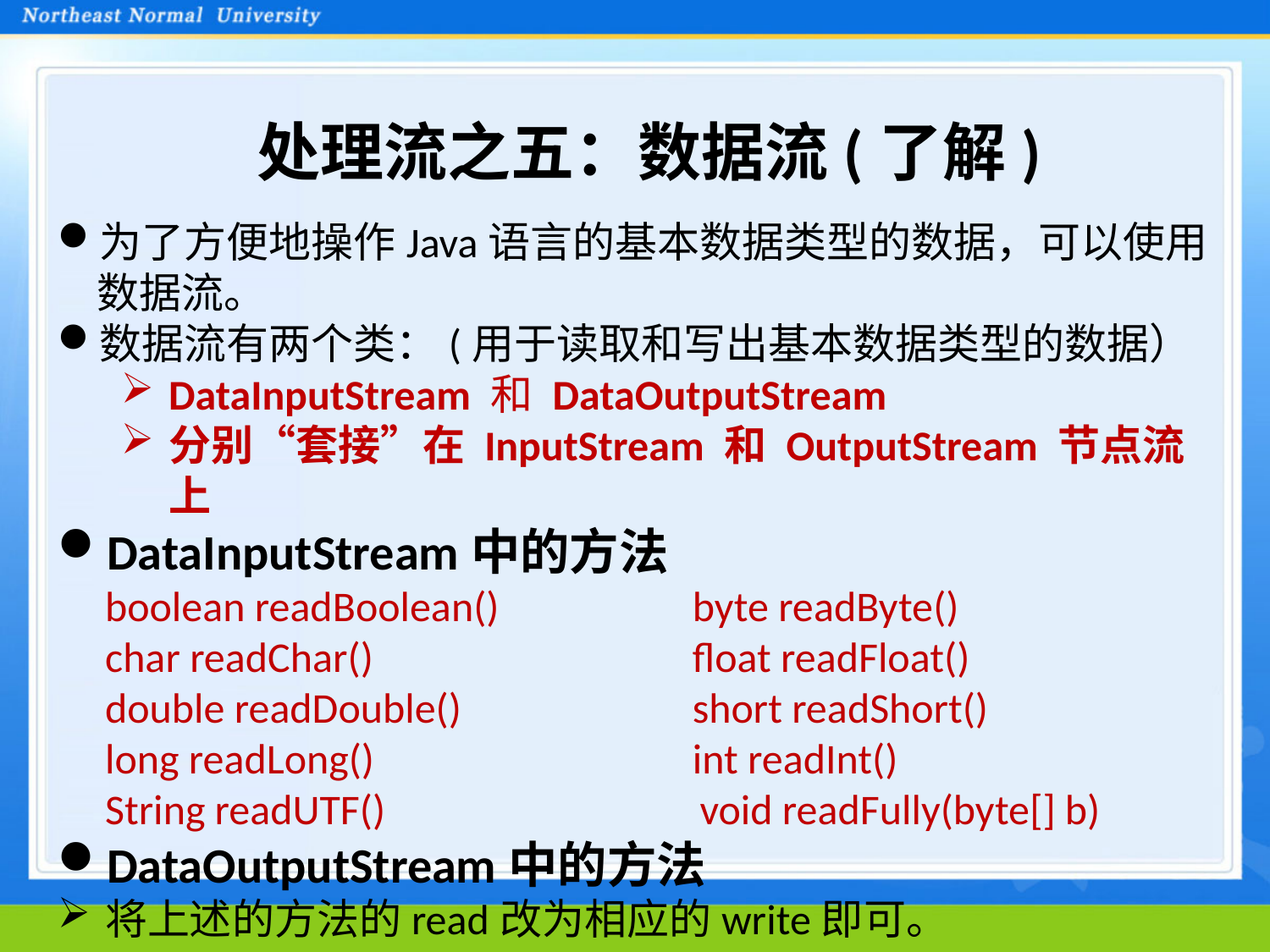

处理流之五：数据流(了解)
为了方便地操作Java语言的基本数据类型的数据，可以使用数据流。
数据流有两个类：(用于读取和写出基本数据类型的数据）
DataInputStream 和 DataOutputStream
分别“套接”在 InputStream 和 OutputStream 节点流上
DataInputStream中的方法
     boolean readBoolean()		byte readByte()
     char readChar()			float readFloat()
     double readDouble()		short readShort()
     long readLong()			int readInt()
     String readUTF()                                 void readFully(byte[] b)
DataOutputStream中的方法
将上述的方法的read改为相应的write即可。